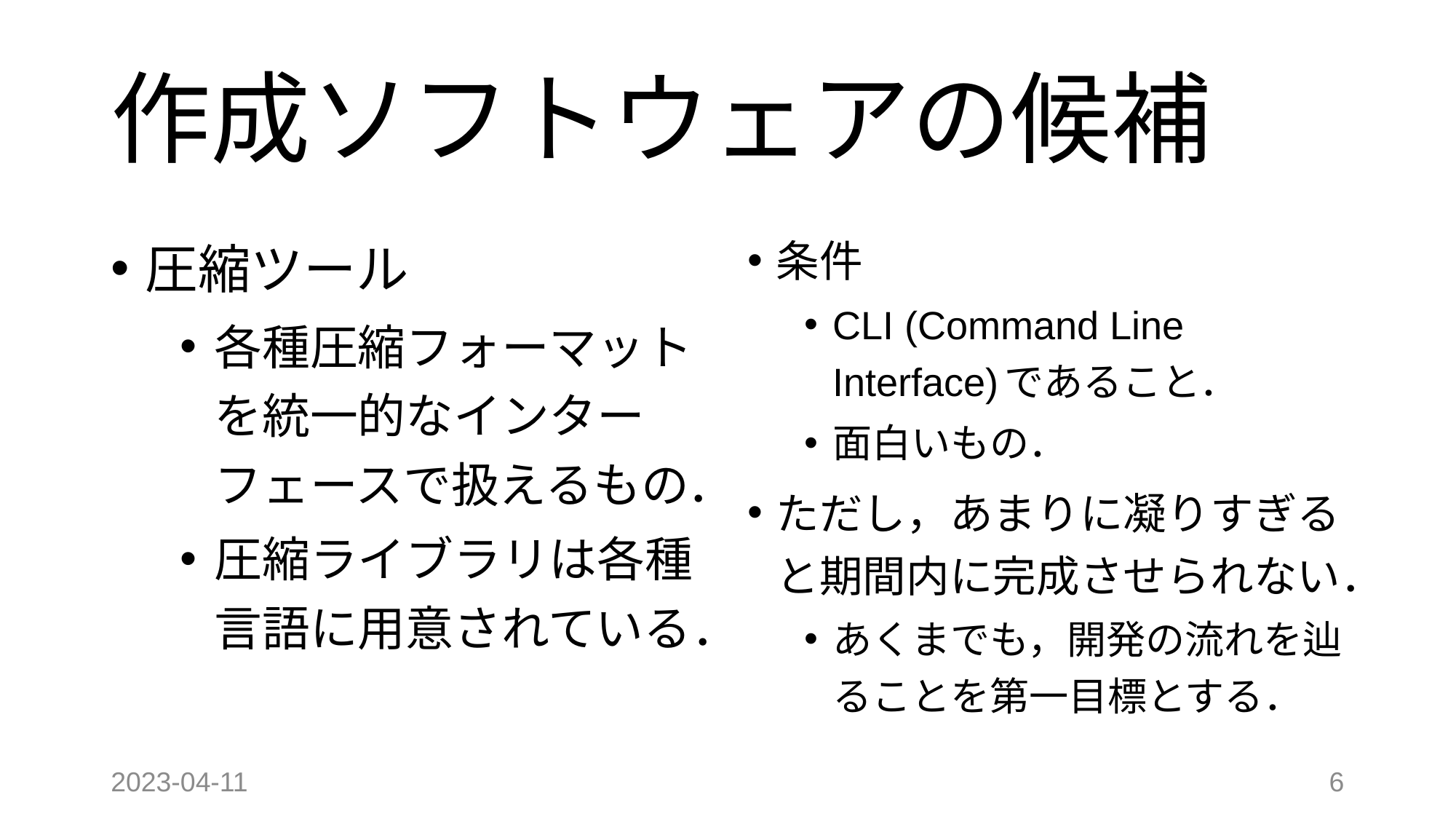

# 作成ソフトウェアの候補
圧縮ツール
各種圧縮フォーマットを統一的なインターフェースで扱えるもの．
圧縮ライブラリは各種言語に用意されている．
条件
CLI (Command Line Interface)であること．
面白いもの．
ただし，あまりに凝りすぎると期間内に完成させられない．
あくまでも，開発の流れを辿ることを第一目標とする．
2023-04-11
6